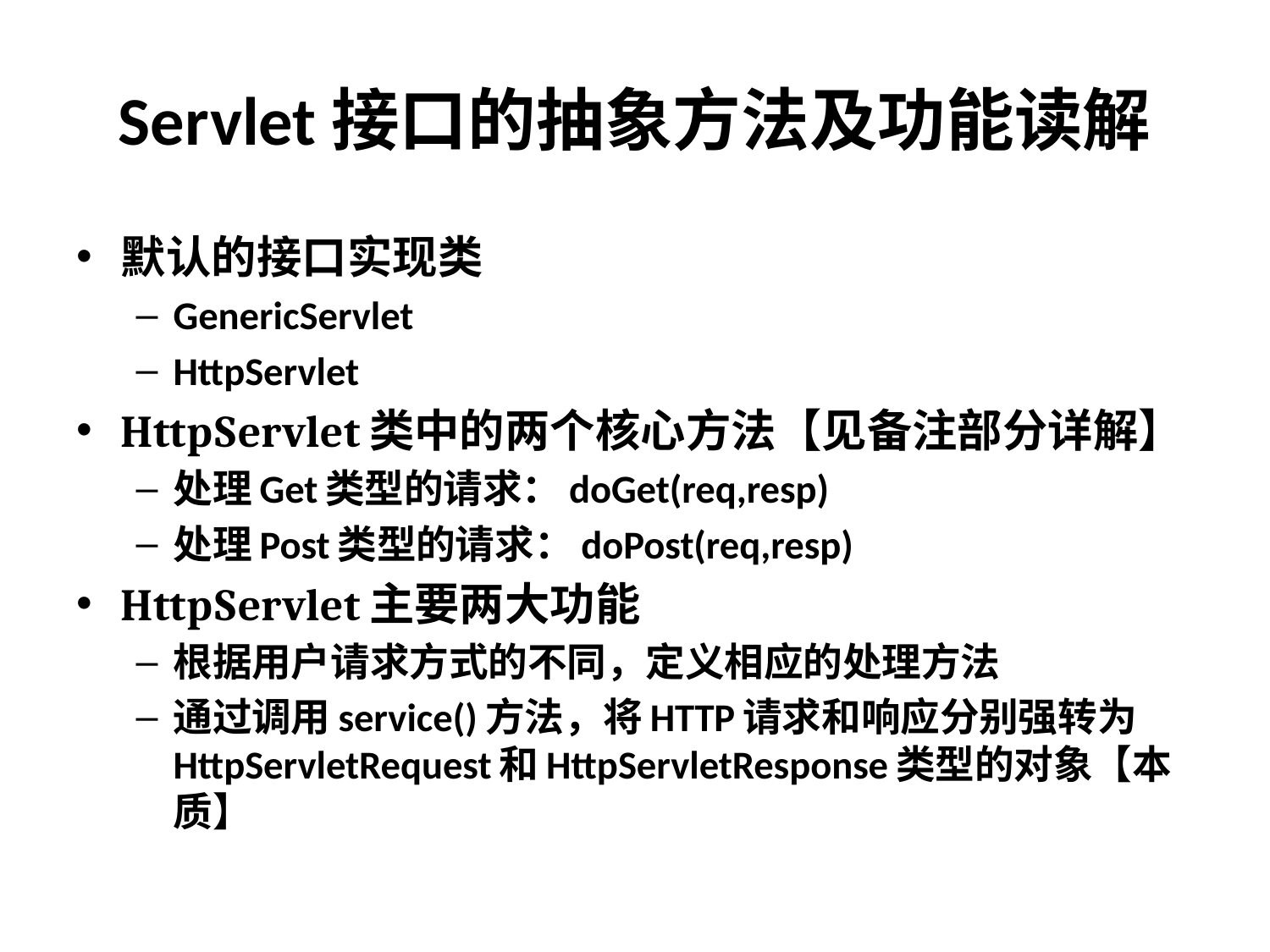

# Servlet接口的抽象方法及功能读解
默认的接口实现类
GenericServlet
HttpServlet
HttpServlet类中的两个核心方法【见备注部分详解】
处理Get类型的请求：doGet(req,resp)
处理Post类型的请求：doPost(req,resp)
HttpServlet主要两大功能
根据用户请求方式的不同，定义相应的处理方法
通过调用service()方法，将HTTP请求和响应分别强转为HttpServletRequest和HttpServletResponse类型的对象【本质】